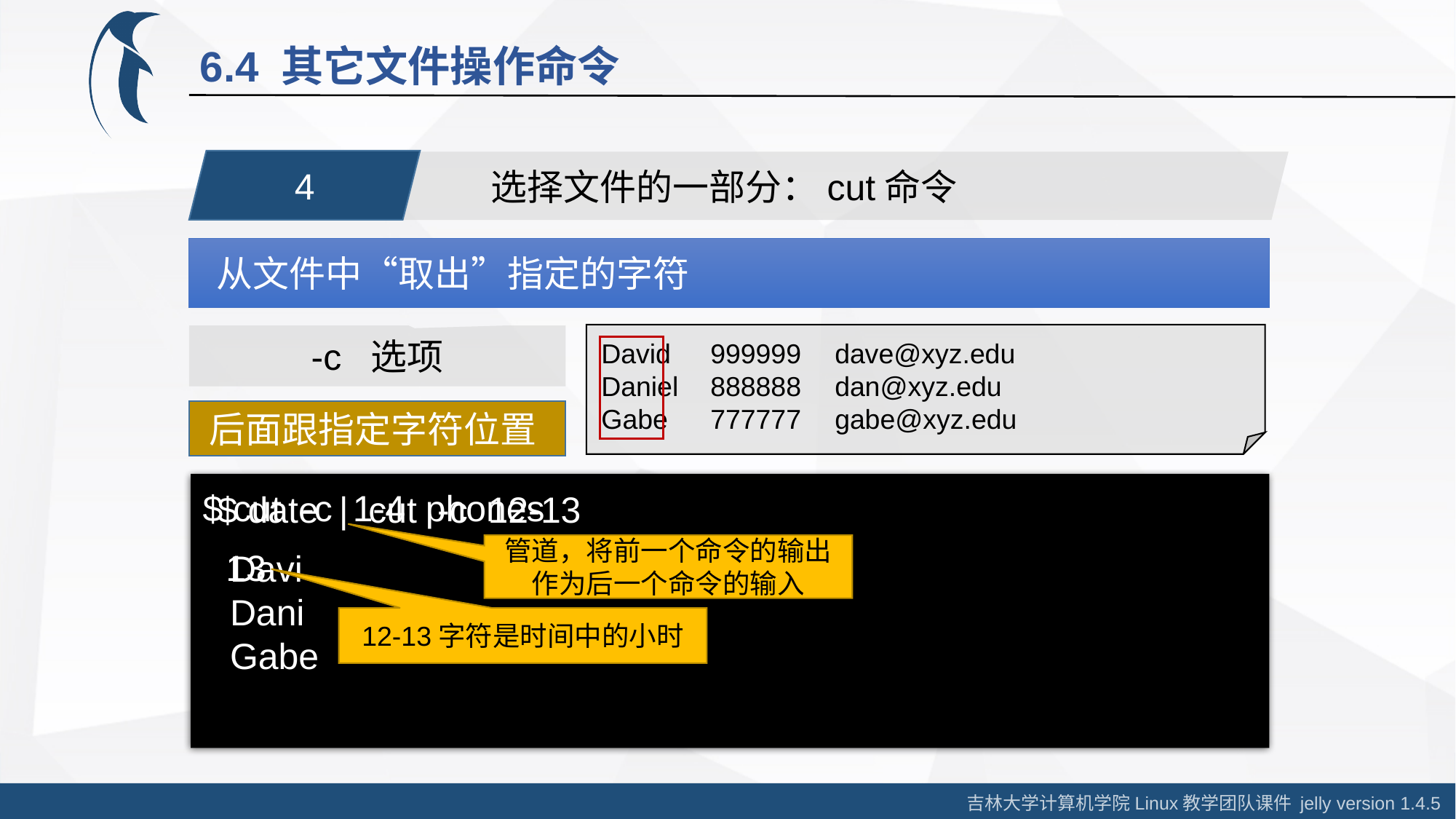

6.4 其它文件操作命令
4
选择文件的一部分：cut命令
 从文件中“取出”指定的字符

David	999999	  dave@xyz.edu
Daniel	888888	  dan@xyz.edu
Gabe	777777	  gabe@xyz.edu
-c  选项

后面跟指定字符位置

$ cut  -c  1-4  phones
$ date  |  cut  -c  12-13
管道，将前一个命令的输出作为后一个命令的输入
13
Davi
Dani
Gabe
12-13字符是时间中的小时